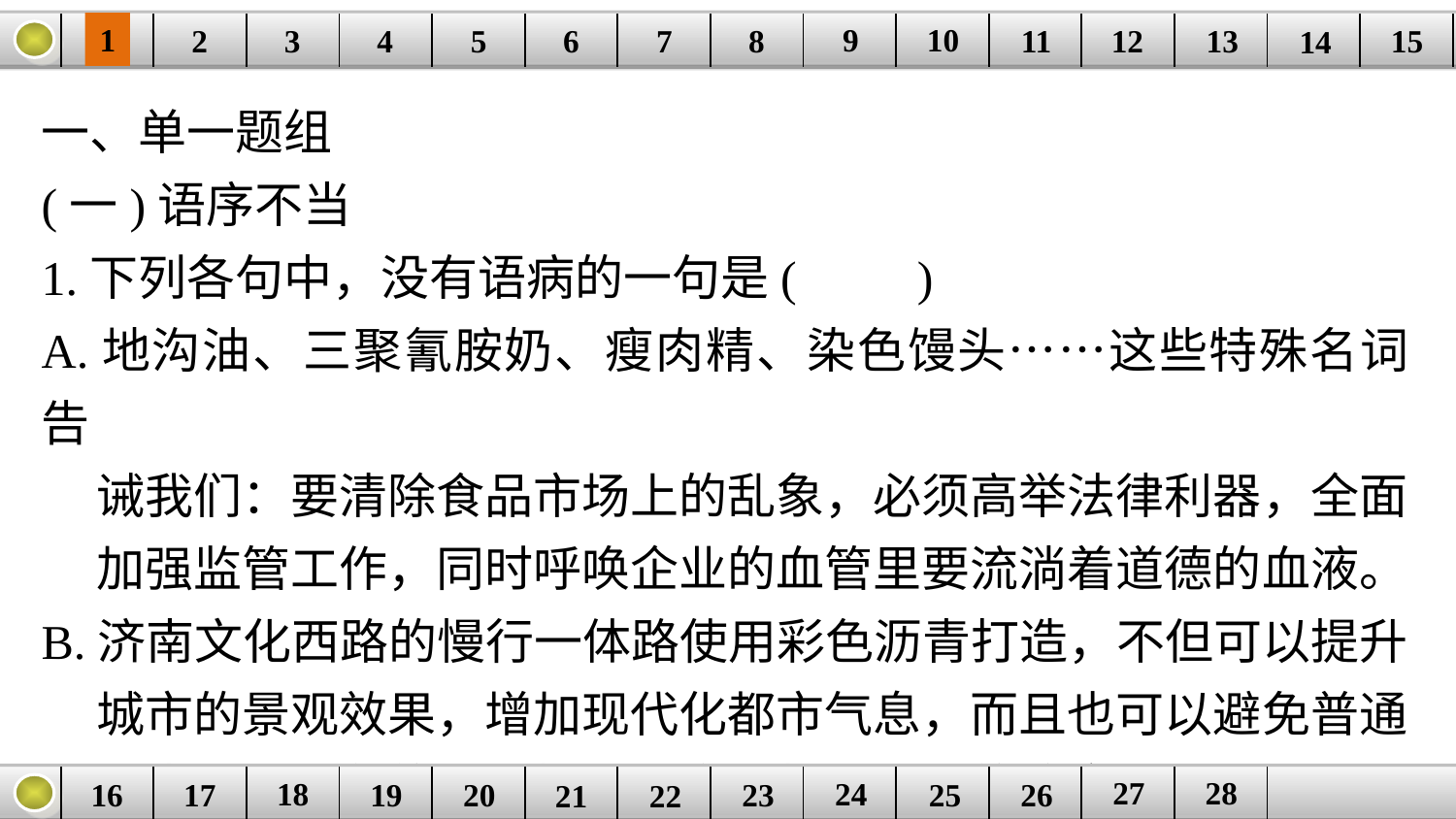

9
10
1
3
4
5
6
8
11
2
12
15
|  |  |  |  |  |  |  |  |  |  |  |  |  |  |  |
| --- | --- | --- | --- | --- | --- | --- | --- | --- | --- | --- | --- | --- | --- | --- |
7
13
14

一、单一题组
(一)语序不当
1.下列各句中，没有语病的一句是(　　)
A.地沟油、三聚氰胺奶、瘦肉精、染色馒头……这些特殊名词告
    诫我们：要清除食品市场上的乱象，必须高举法律利器，全面
    加强监管工作，同时呼唤企业的血管里要流淌着道德的血液。
B.济南文化西路的慢行一体路使用彩色沥青打造，不但可以提升
    城市的景观效果，增加现代化都市气息，而且也可以避免普通
    沥青路面黑色的单调性，提高司机和行人的注意力。

27
28
18
24
16
25
26
|  |  |  |  |  |  |  |  |  |  |  |  |  |
| --- | --- | --- | --- | --- | --- | --- | --- | --- | --- | --- | --- | --- |
23
17
19
20
21
22